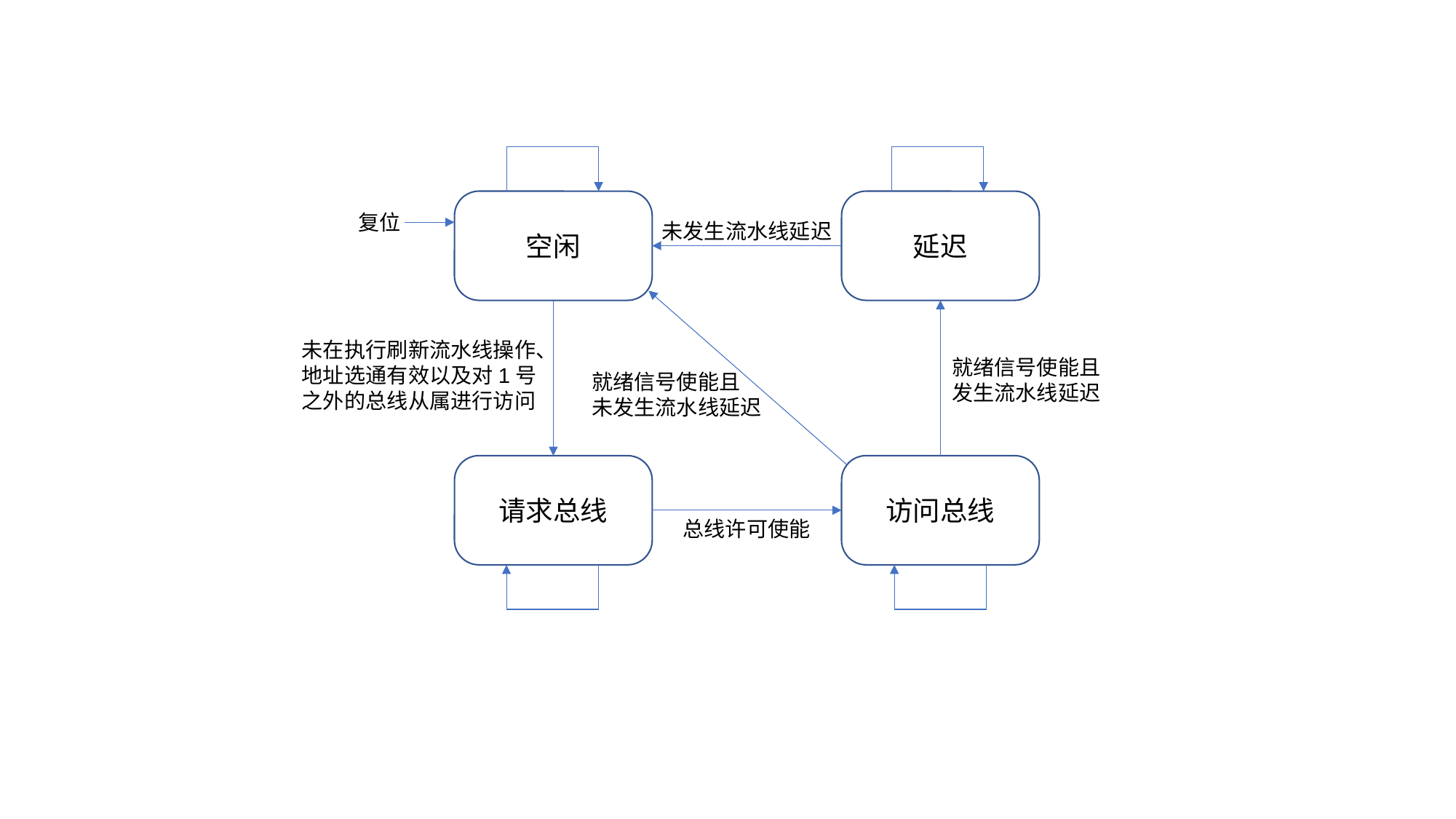

空闲
延迟
复位
未发生流水线延迟
未在执行刷新流水线操作、
地址选通有效以及对1号
之外的总线从属进行访问
就绪信号使能且
发生流水线延迟
就绪信号使能且
未发生流水线延迟
请求总线
访问总线
总线许可使能